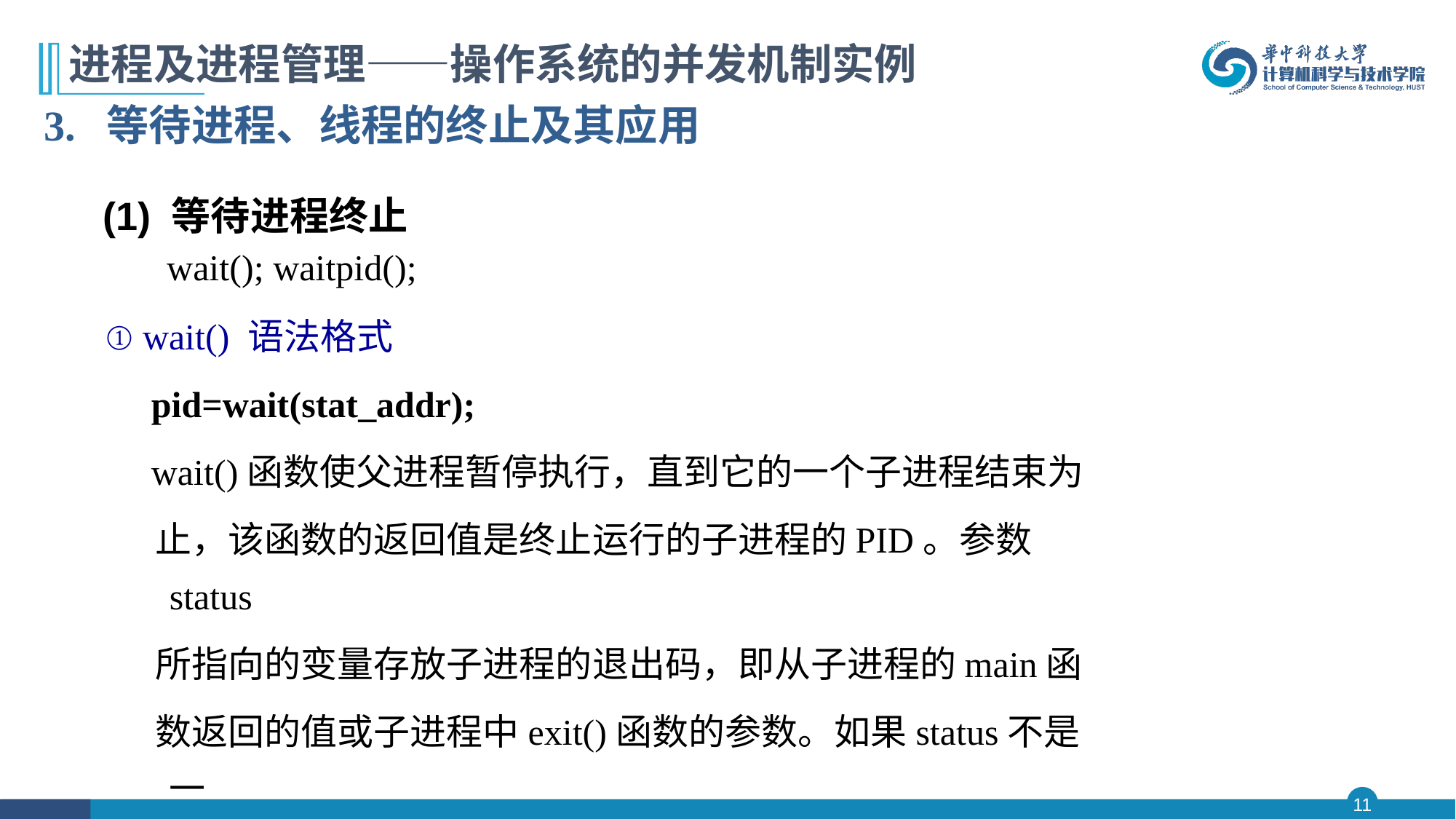

# 进程及进程管理——操作系统的并发机制实例
3.  等待进程、线程的终止及其应用
(1) 等待进程终止
       wait(); waitpid();
① wait() 语法格式
     pid=wait(stat_addr);
     wait()函数使父进程暂停执行，直到它的一个子进程结束为
     止，该函数的返回值是终止运行的子进程的PID。参数status
     所指向的变量存放子进程的退出码，即从子进程的main函
     数返回的值或子进程中exit()函数的参数。如果status不是一
     个空指针，状态信息将被写入它指向的变量。